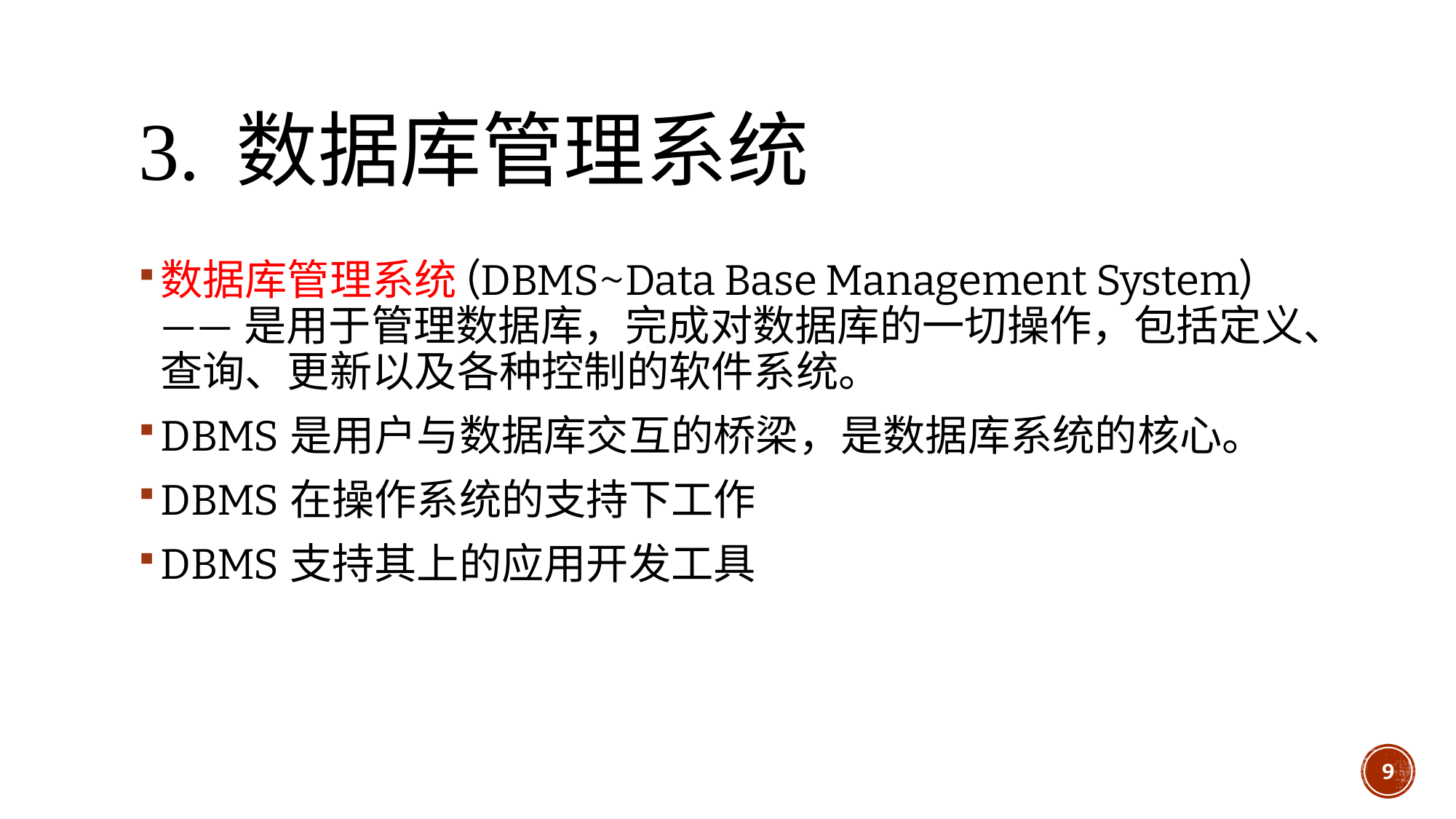

# 3. 数据库管理系统
数据库管理系统(DBMS~Data Base Management System)——是用于管理数据库，完成对数据库的一切操作，包括定义、查询、更新以及各种控制的软件系统。
DBMS是用户与数据库交互的桥梁，是数据库系统的核心。
DBMS在操作系统的支持下工作
DBMS支持其上的应用开发工具

9